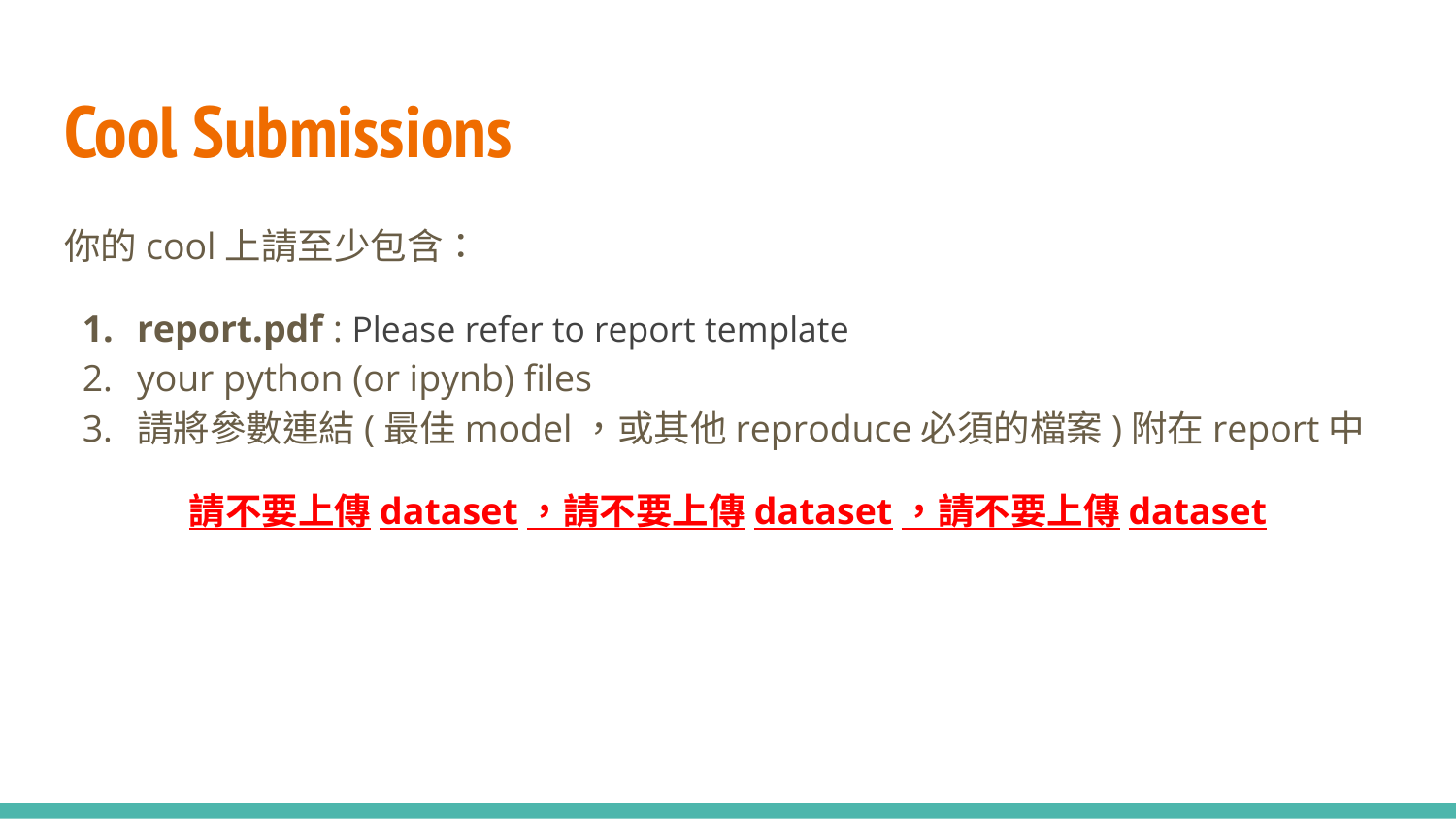

# Cool Submissions
你的cool上請至少包含：
report.pdf : Please refer to report template
your python (or ipynb) files
請將參數連結(最佳model，或其他reproduce必須的檔案)附在report中
請不要上傳dataset，請不要上傳dataset，請不要上傳dataset